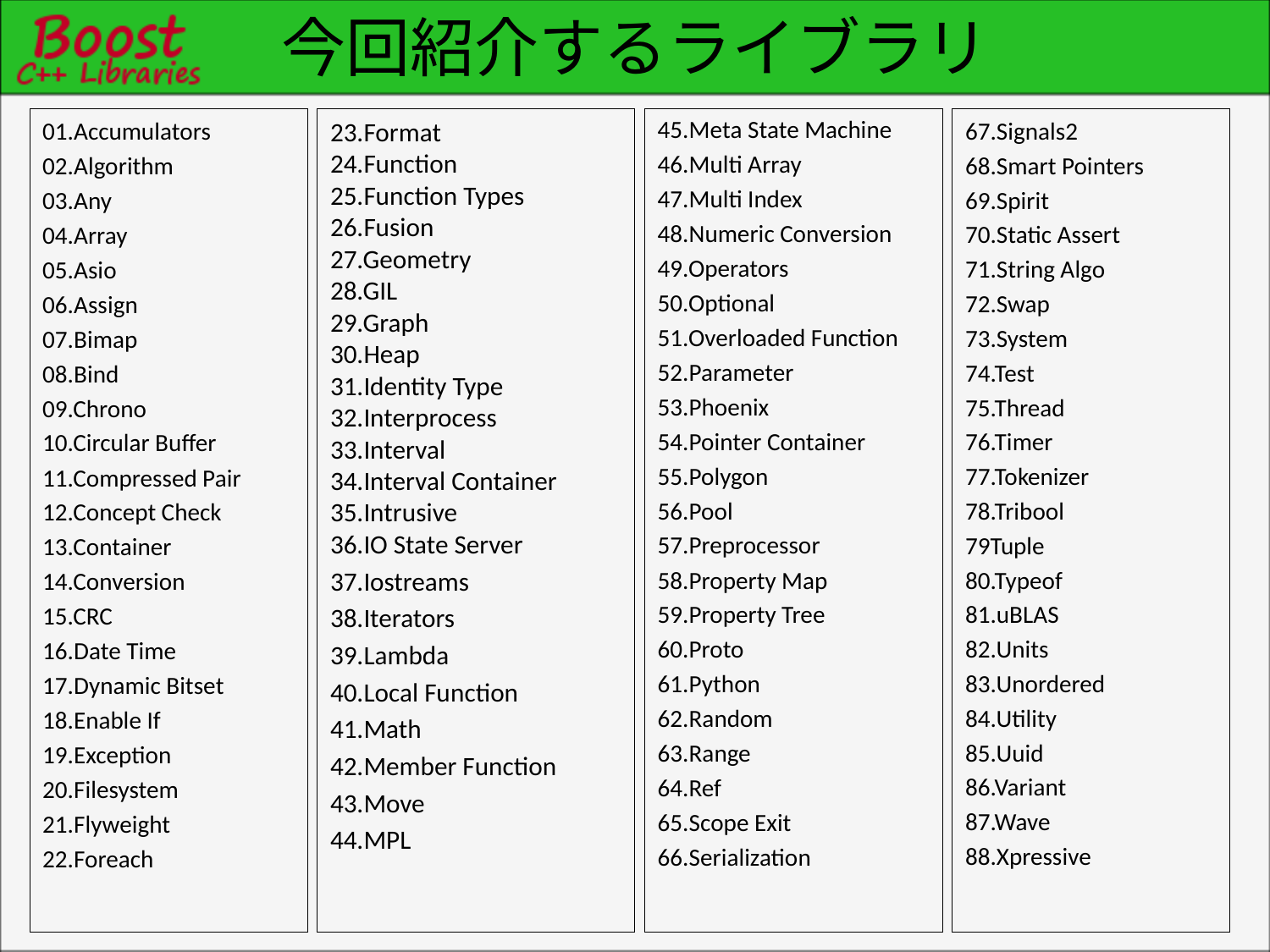

# 今回紹介するライブラリ
01.Accumulators
02.Algorithm
03.Any
04.Array
05.Asio
06.Assign
07.Bimap
08.Bind
09.Chrono
10.Circular Buffer
11.Compressed Pair
12.Concept Check
13.Container
14.Conversion
15.CRC
16.Date Time
17.Dynamic Bitset
18.Enable If
19.Exception
20.Filesystem
21.Flyweight
22.Foreach
23.Format
24.Function
25.Function Types
26.Fusion
27.Geometry
28.GIL
29.Graph
30.Heap
31.Identity Type
32.Interprocess
33.Interval
34.Interval Container
35.Intrusive
36.IO State Server
37.Iostreams
38.Iterators
39.Lambda
40.Local Function
41.Math
42.Member Function
43.Move
44.MPL
67.Signals2
68.Smart Pointers
69.Spirit
70.Static Assert
71.String Algo
72.Swap
73.System
74.Test
75.Thread
76.Timer
77.Tokenizer
78.Tribool
79Tuple
80.Typeof
81.uBLAS
82.Units
83.Unordered
84.Utility
85.Uuid
86.Variant
87.Wave
88.Xpressive
45.Meta State Machine
46.Multi Array
47.Multi Index
48.Numeric Conversion
49.Operators
50.Optional
51.Overloaded Function
52.Parameter
53.Phoenix
54.Pointer Container
55.Polygon
56.Pool
57.Preprocessor
58.Property Map
59.Property Tree
60.Proto
61.Python
62.Random
63.Range
64.Ref
65.Scope Exit
66.Serialization